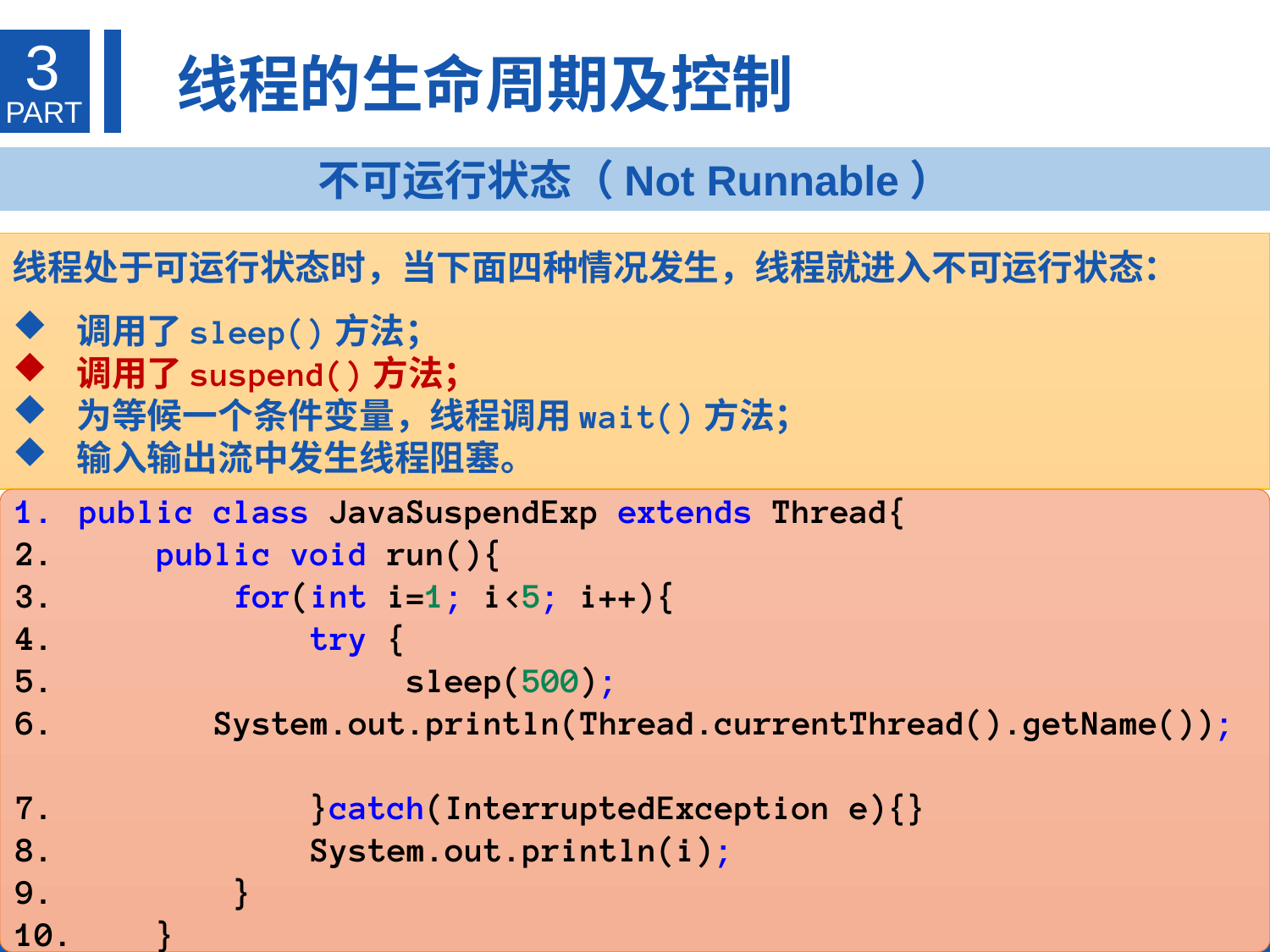

3
 线程的生命周期及控制
PART
不可运行状态（Not Runnable）
线程处于可运行状态时，当下面四种情况发生，线程就进入不可运行状态：
 调用了sleep()方法；
 调用了suspend()方法；
 为等候一个条件变量，线程调用wait()方法；
 输入输出流中发生线程阻塞。
public class JavaSuspendExp extends Thread{
    public void run(){
        for(int i=1; i<5; i++){
            try {
                 sleep(500);
       System.out.println(Thread.currentThread().getName());
            }catch(InterruptedException e){}
            System.out.println(i);
        }
    }